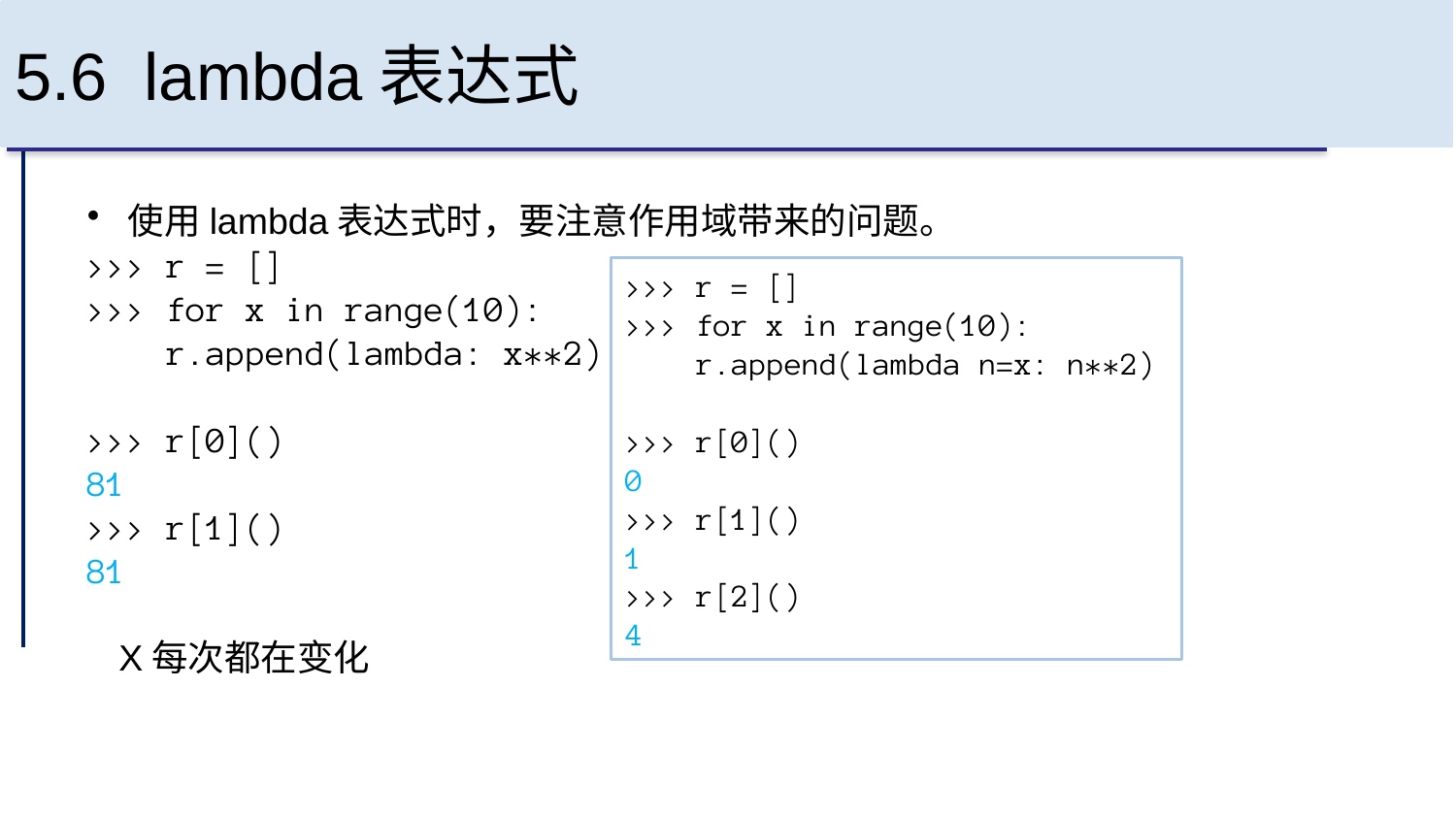

# 5.6  lambda表达式
使用lambda表达式时，要注意作用域带来的问题。
>>> r = []
>>> for x in range(10):
    r.append(lambda: x**2)

>>> r[0]()
81
>>> r[1]()
81
>>> r = []
>>> for x in range(10):
    r.append(lambda n=x: n**2)

>>> r[0]()
0
>>> r[1]()
1
>>> r[2]()
4
X每次都在变化